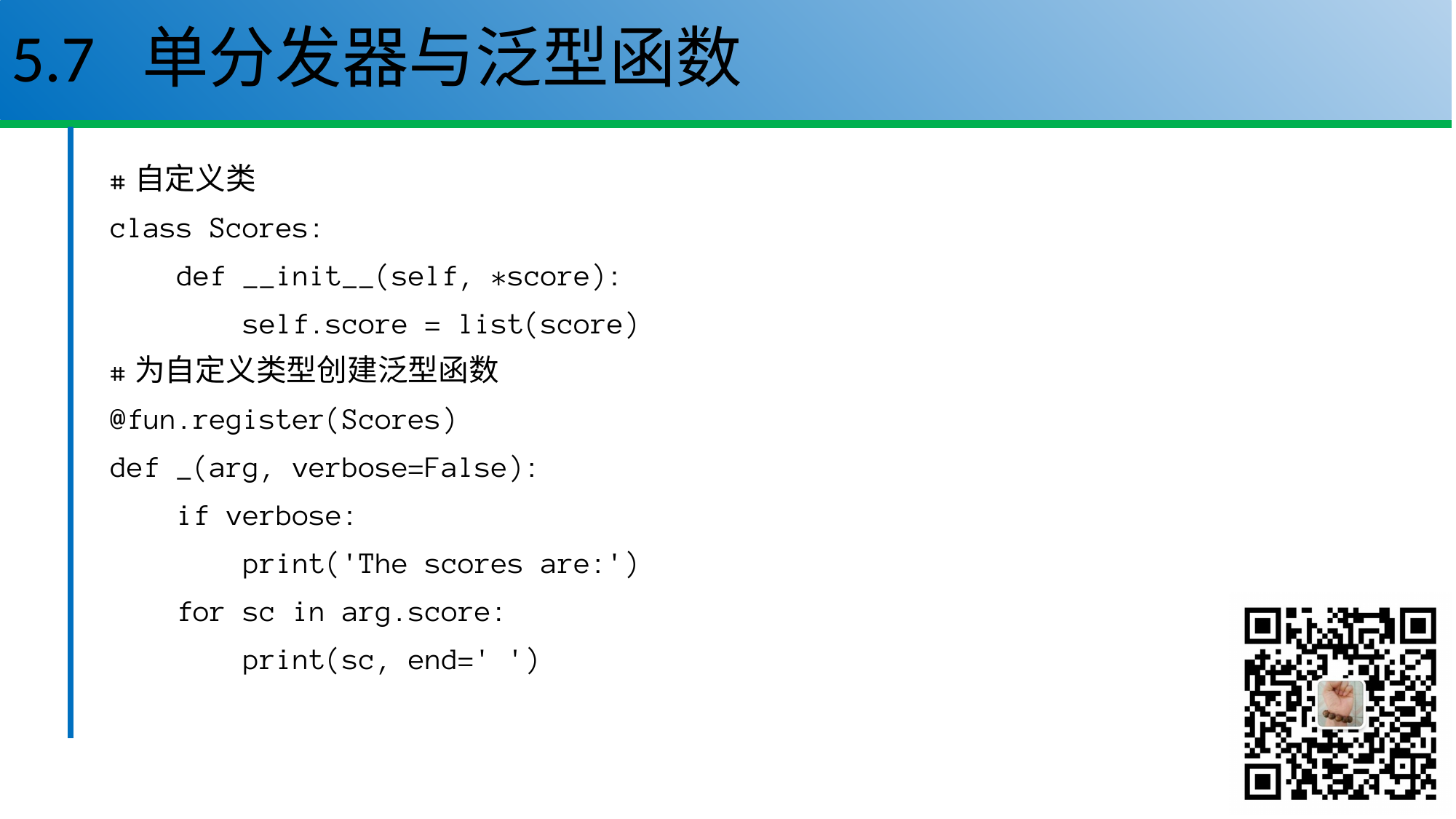

# 5.7  单分发器与泛型函数
#自定义类
class Scores:
    def __init__(self, *score):
        self.score = list(score)
#为自定义类型创建泛型函数
@fun.register(Scores)
def _(arg, verbose=False):
    if verbose:
        print('The scores are:')
    for sc in arg.score:
        print(sc, end=' ')
76